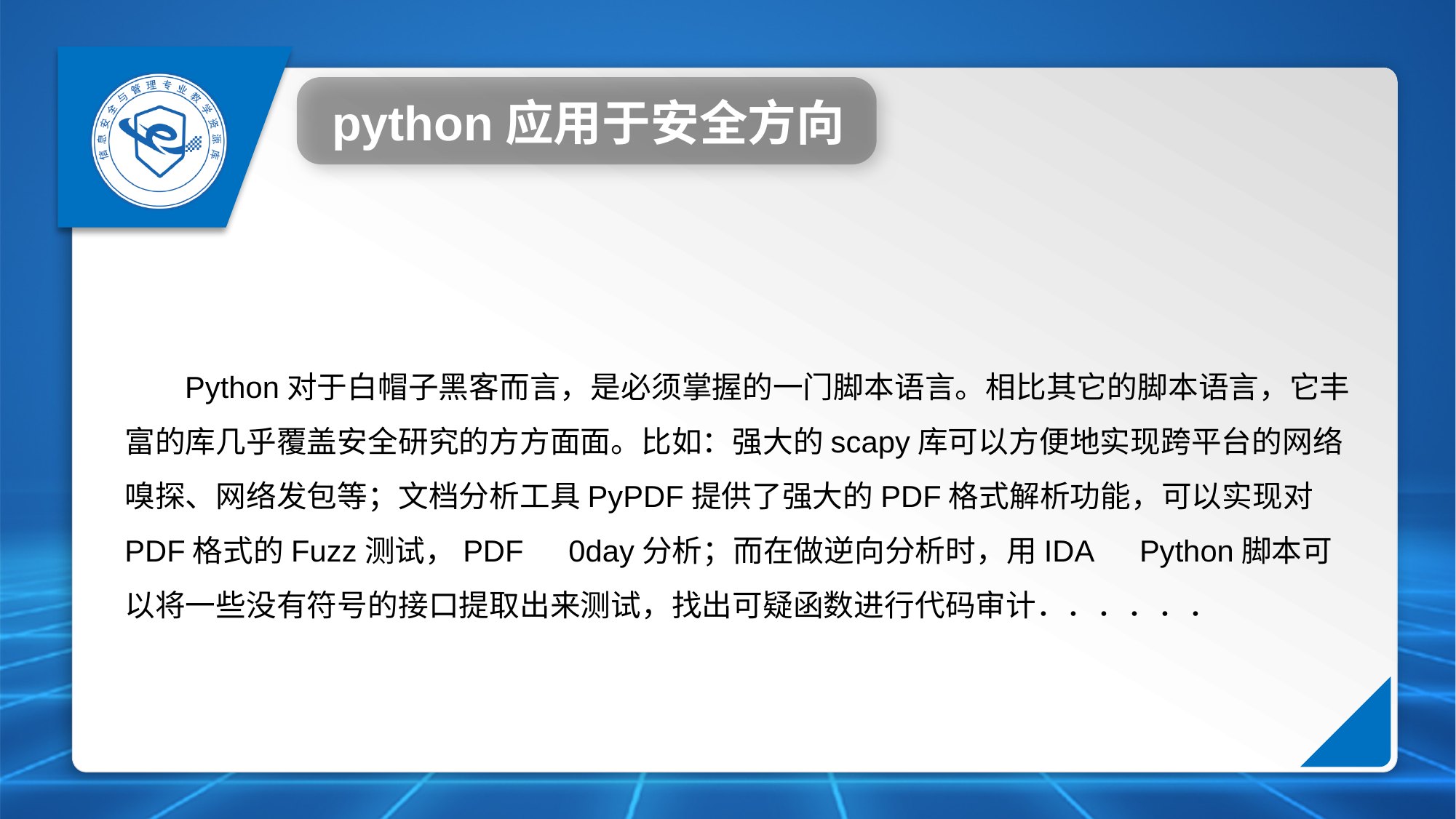

python应用于安全方向
Python对于白帽子黑客而言，是必须掌握的一门脚本语言。相比其它的脚本语言，它丰富的库几乎覆盖安全研究的方方面面。比如：强大的scapy库可以方便地实现跨平台的网络嗅探、网络发包等；文档分析工具PyPDF提供了强大的PDF格式解析功能，可以实现对PDF格式的Fuzz测试，PDF　0day分析；而在做逆向分析时，用IDA　Python脚本可以将一些没有符号的接口提取出来测试，找出可疑函数进行代码审计．．．．．．